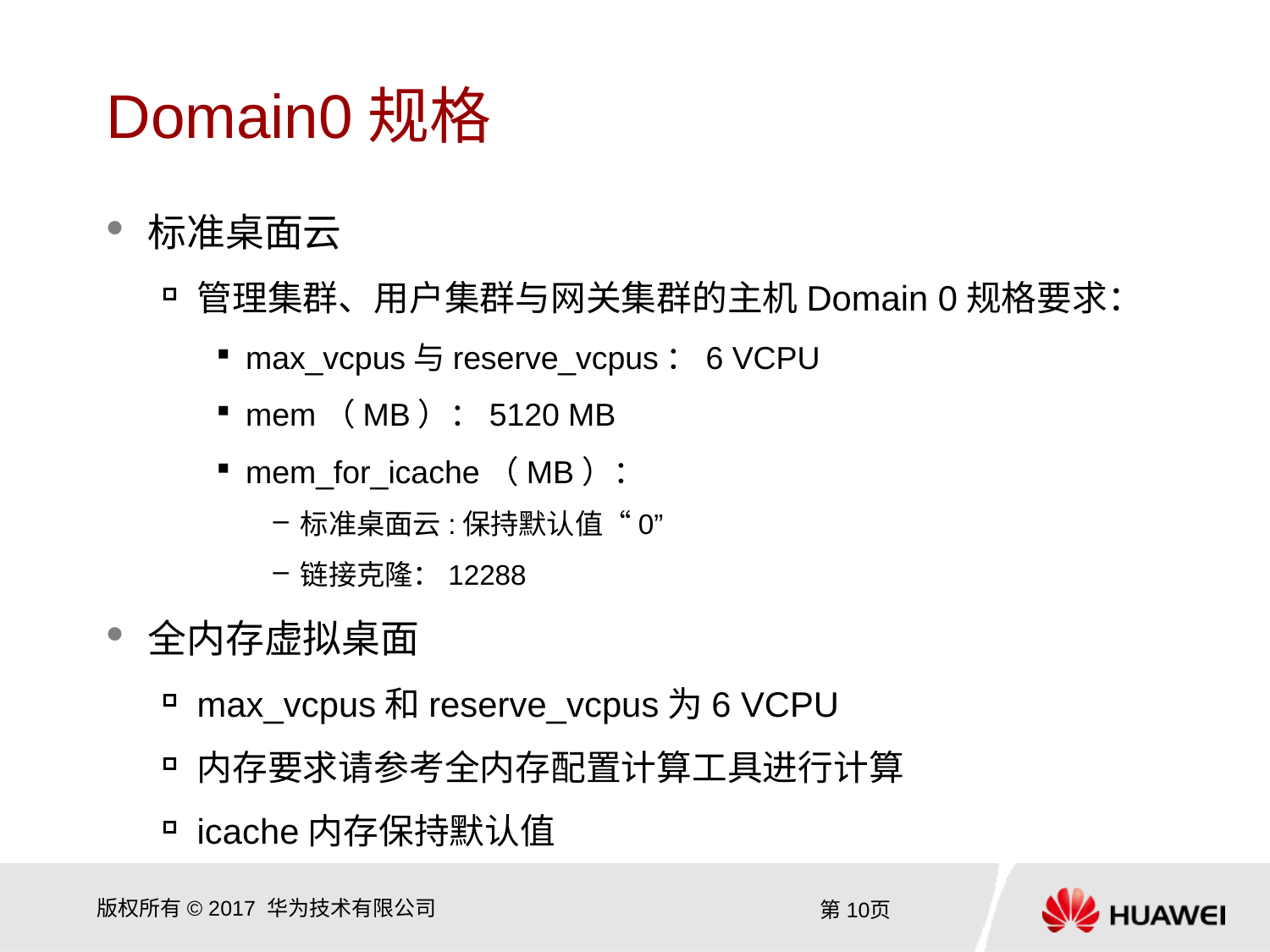

# Domain0规格
标准桌面云
管理集群、用户集群与网关集群的主机Domain 0规格要求：
max_vcpus与reserve_vcpus：6 VCPU
mem（MB）：5120 MB
mem_for_icache（MB）：
标准桌面云:保持默认值“0”
链接克隆：12288
全内存虚拟桌面
max_vcpus和reserve_vcpus为6 VCPU
内存要求请参考全内存配置计算工具进行计算
icache内存保持默认值